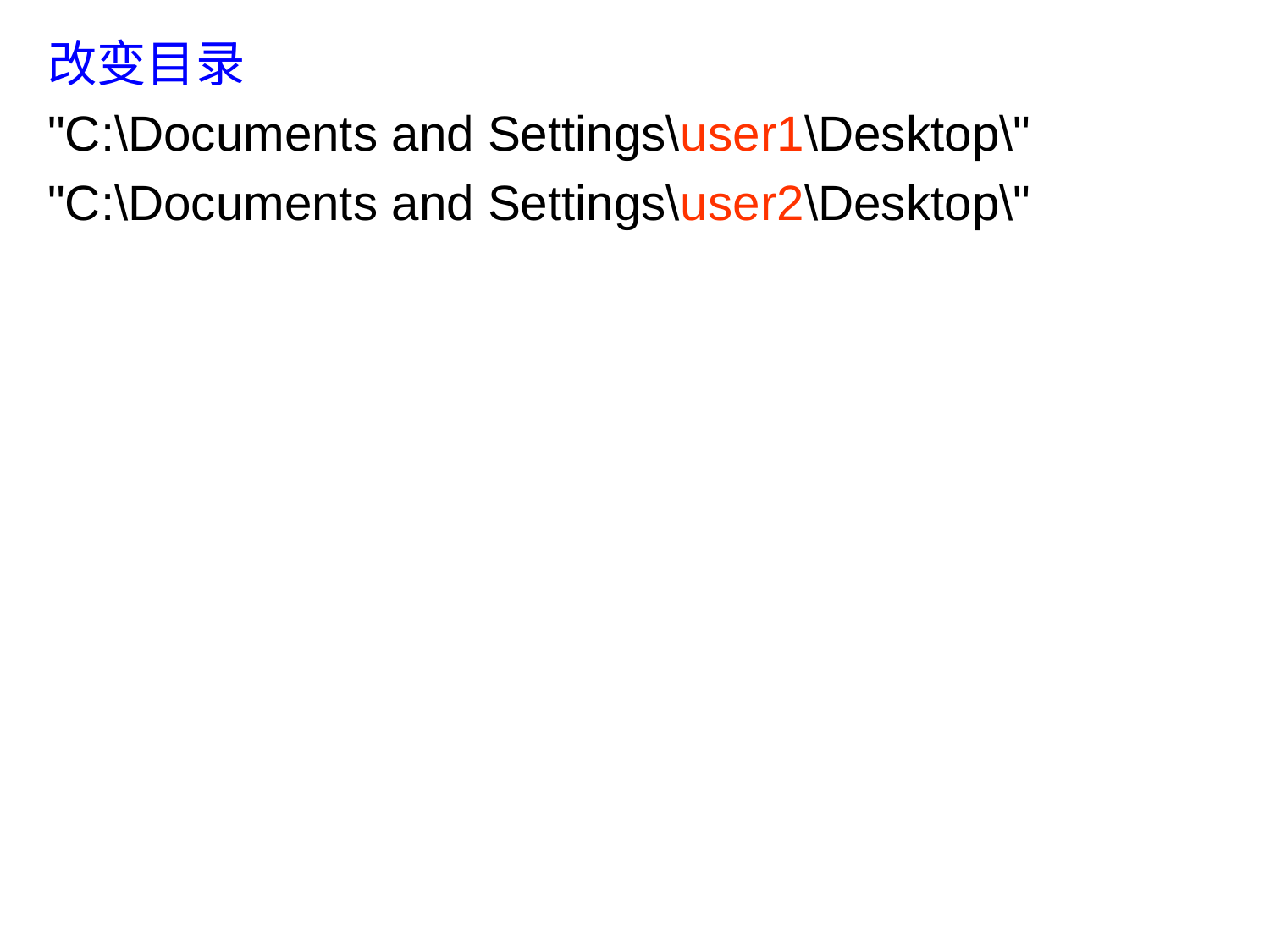

改变目录
"C:\Documents and Settings\user1\Desktop\"
"C:\Documents and Settings\user2\Desktop\"